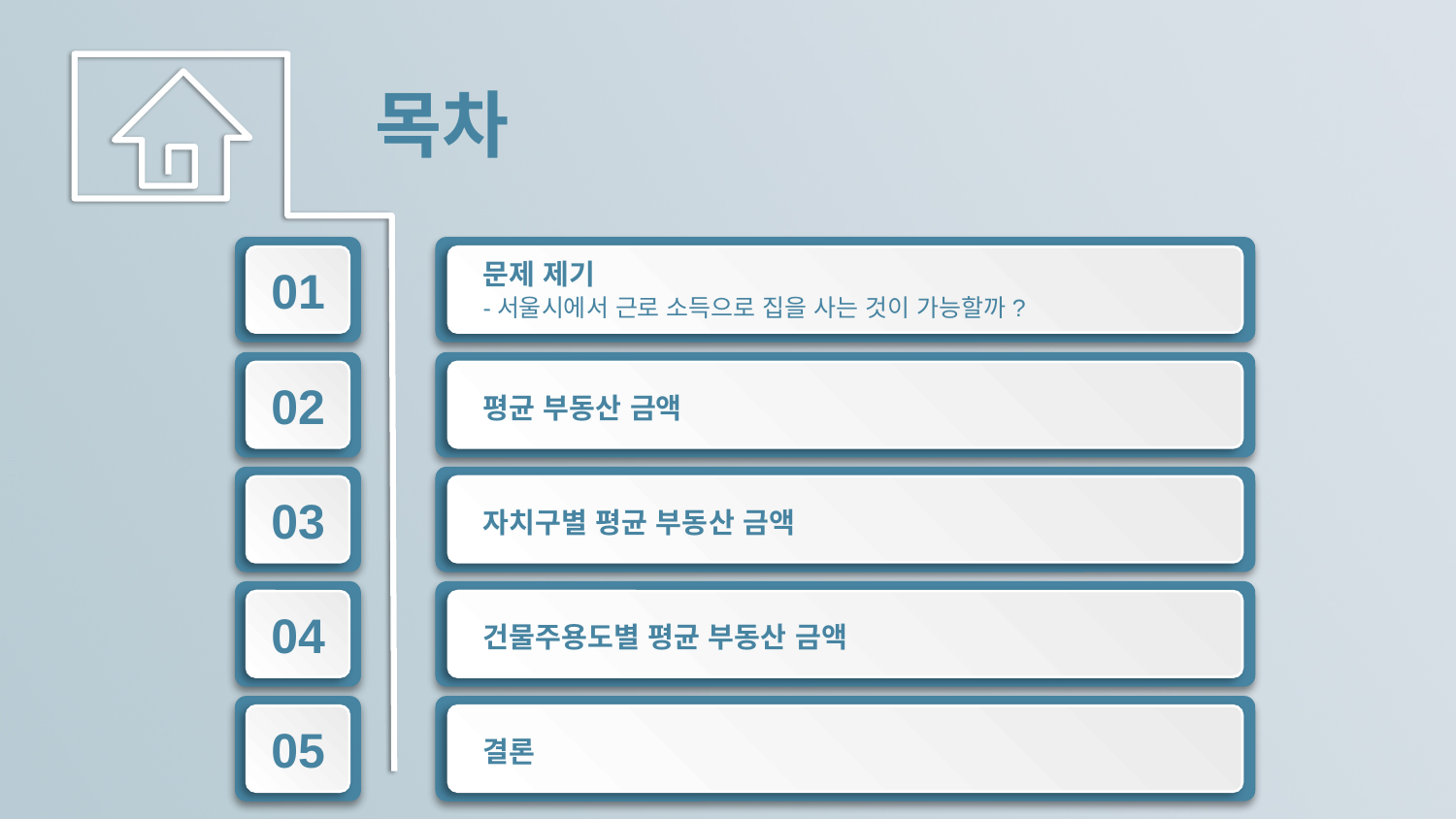

목차

문제 제기
-서울시에서 근로 소득으로 집을 사는 것이 가능할까?
01

02
평균 부동산 금액

03
자치구별 평균 부동산 금액

04
건물주용도별 평균 부동산 금액

05
결론